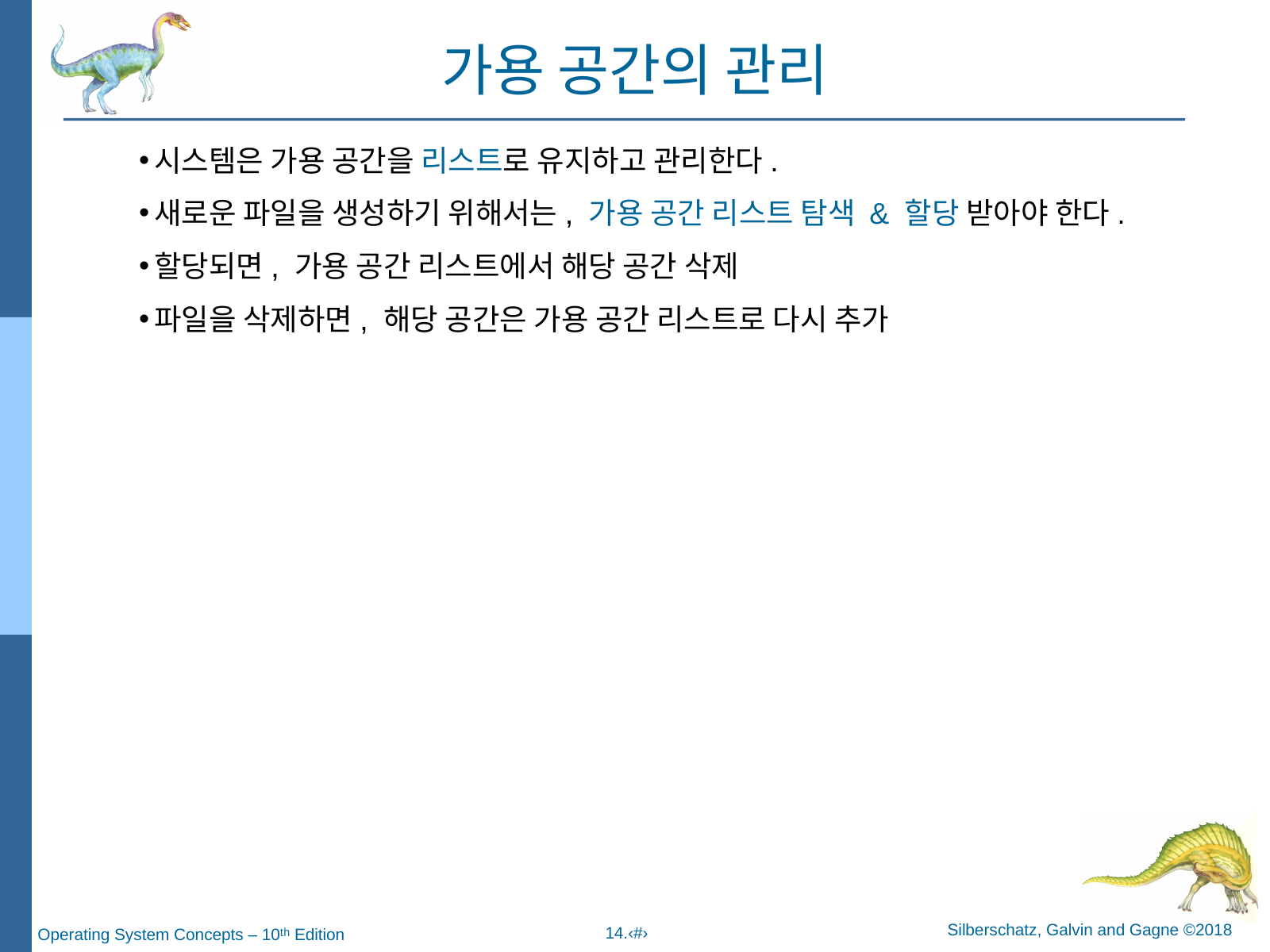

가용 공간의 관리

시스템은 가용 공간을 리스트로 유지하고 관리한다.
새로운 파일을 생성하기 위해서는, 가용 공간 리스트 탐색 & 할당 받아야 한다.
할당되면, 가용 공간 리스트에서 해당 공간 삭제
파일을 삭제하면, 해당 공간은 가용 공간 리스트로 다시 추가

Silberschatz, Galvin and Gagne ©2018
14.‹#›
Operating System Concepts – 10ᵗʰ Edition